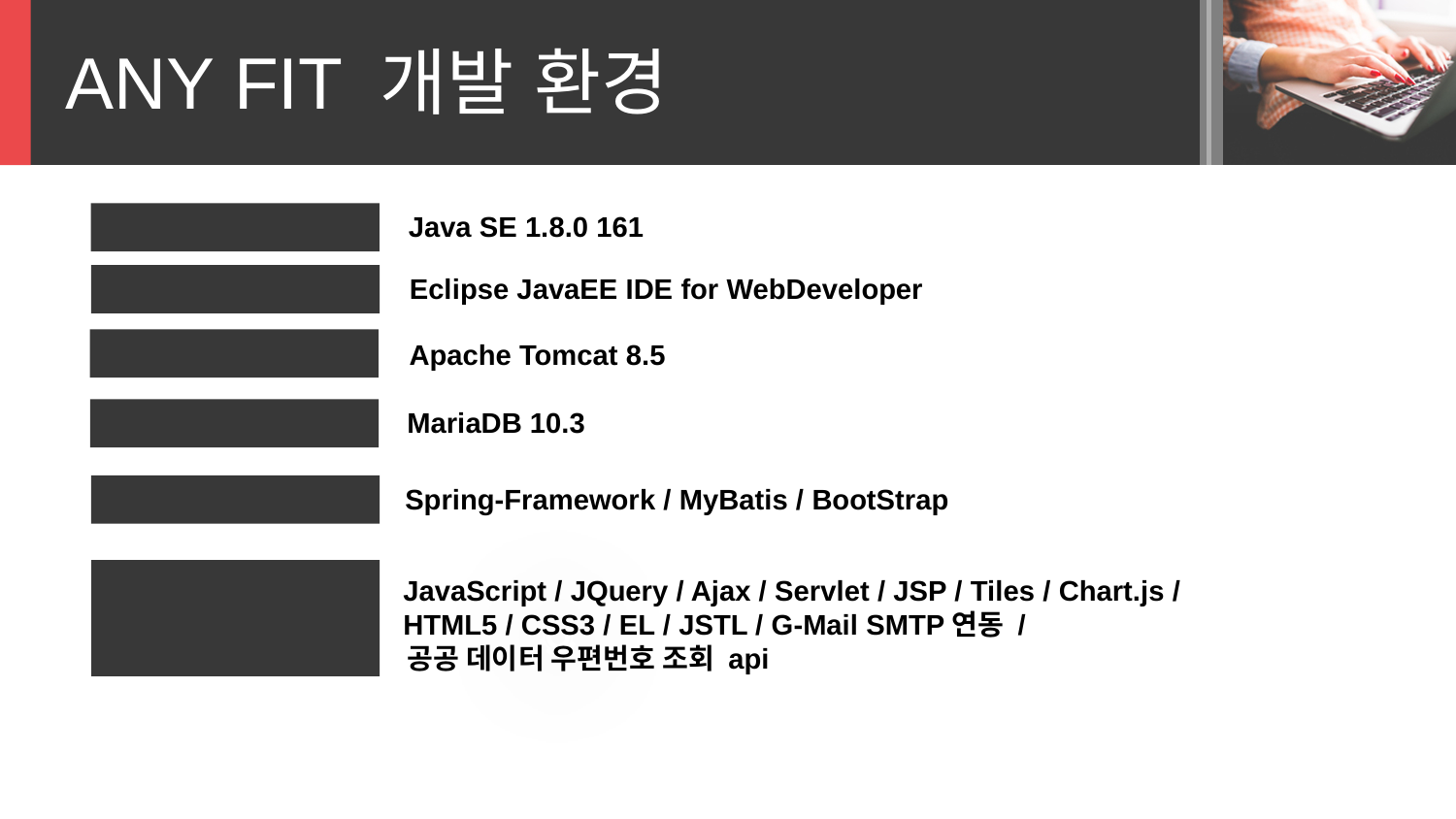

ANY FIT 개발 환경
  Java SE 1.8.0 161
JDK
  Eclipse JavaEE IDE for WebDeveloper
IDE
WAS
  Apache Tomcat 8.5
  MariaDB 10.3
DBMS
  Spring-Framework / MyBatis / BootStrap
Framework

사용 기술

  JavaScript / JQuery / Ajax / Servlet / JSP / Tiles / Chart.js /
  HTML5 / CSS3 / EL / JSTL / G-Mail SMTP연동 /
  공공 데이터 우편번호 조회 api